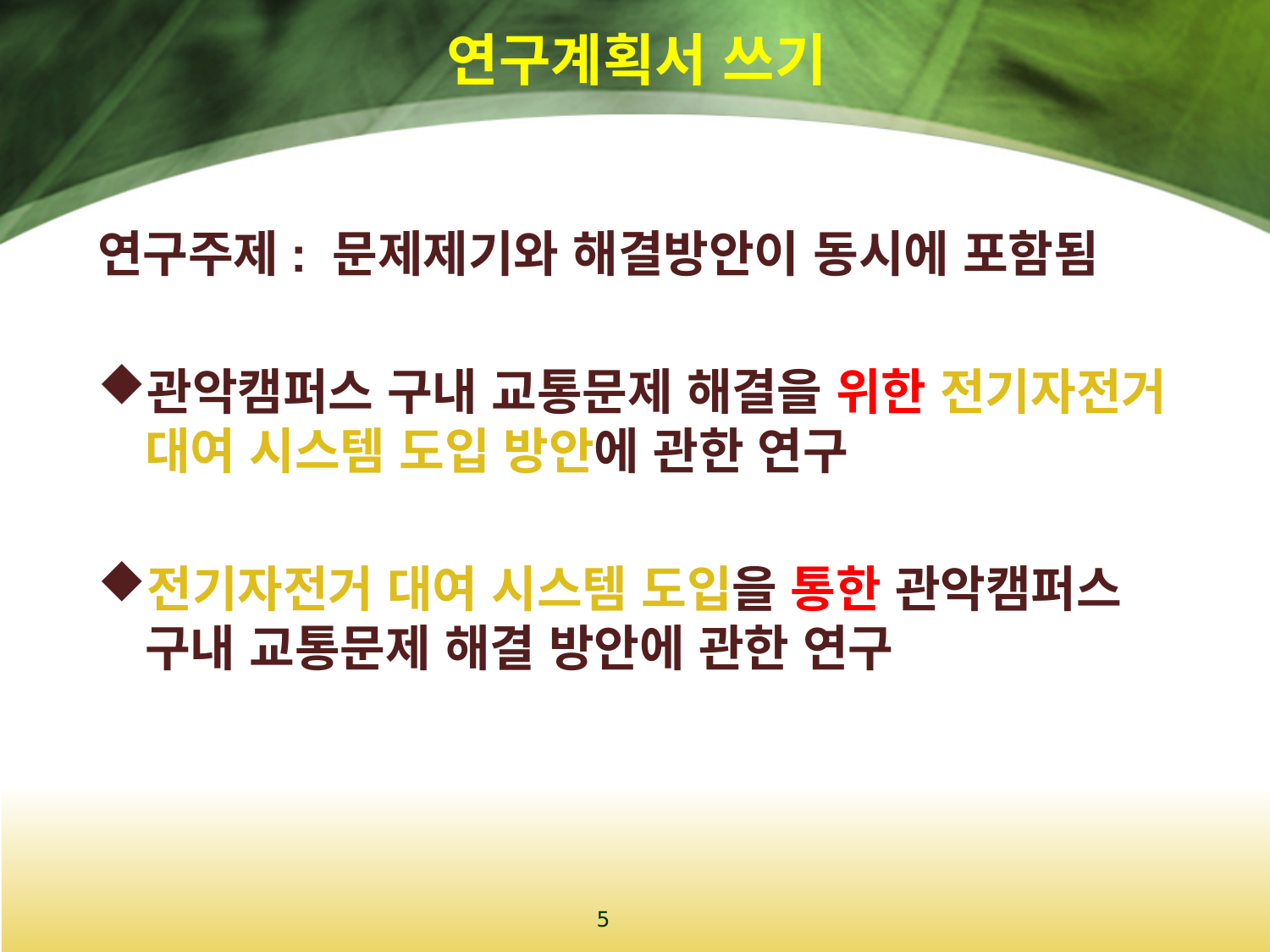

# 연구계획서 쓰기
연구주제: 문제제기와 해결방안이 동시에 포함됨

관악캠퍼스 구내 교통문제 해결을 위한 전기자전거 대여 시스템 도입 방안에 관한 연구

전기자전거 대여 시스템 도입을 통한 관악캠퍼스 구내 교통문제 해결 방안에 관한 연구
5